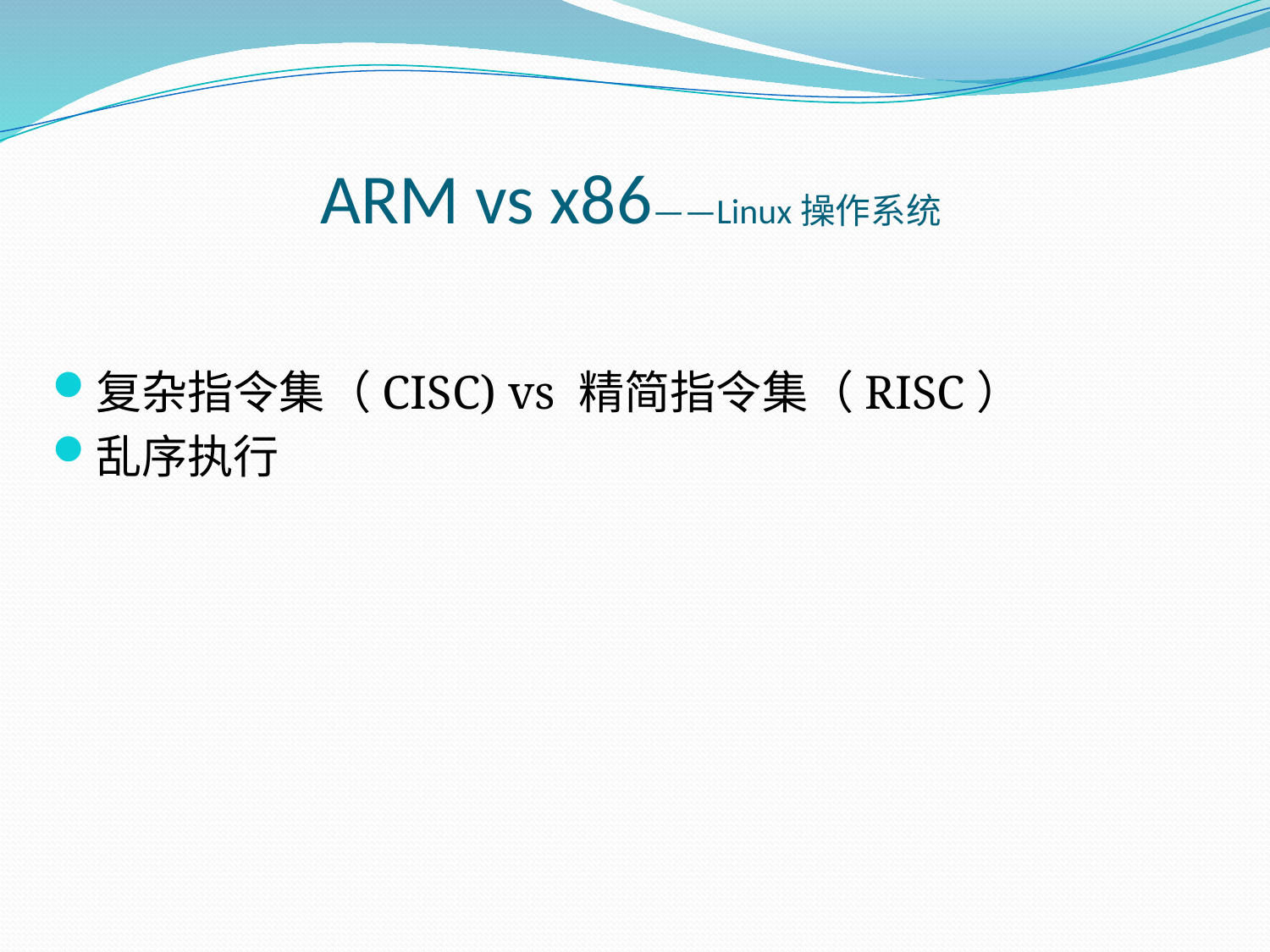

# ARM vs x86——Linux操作系统
复杂指令集（CISC) vs 精简指令集（RISC）
乱序执行